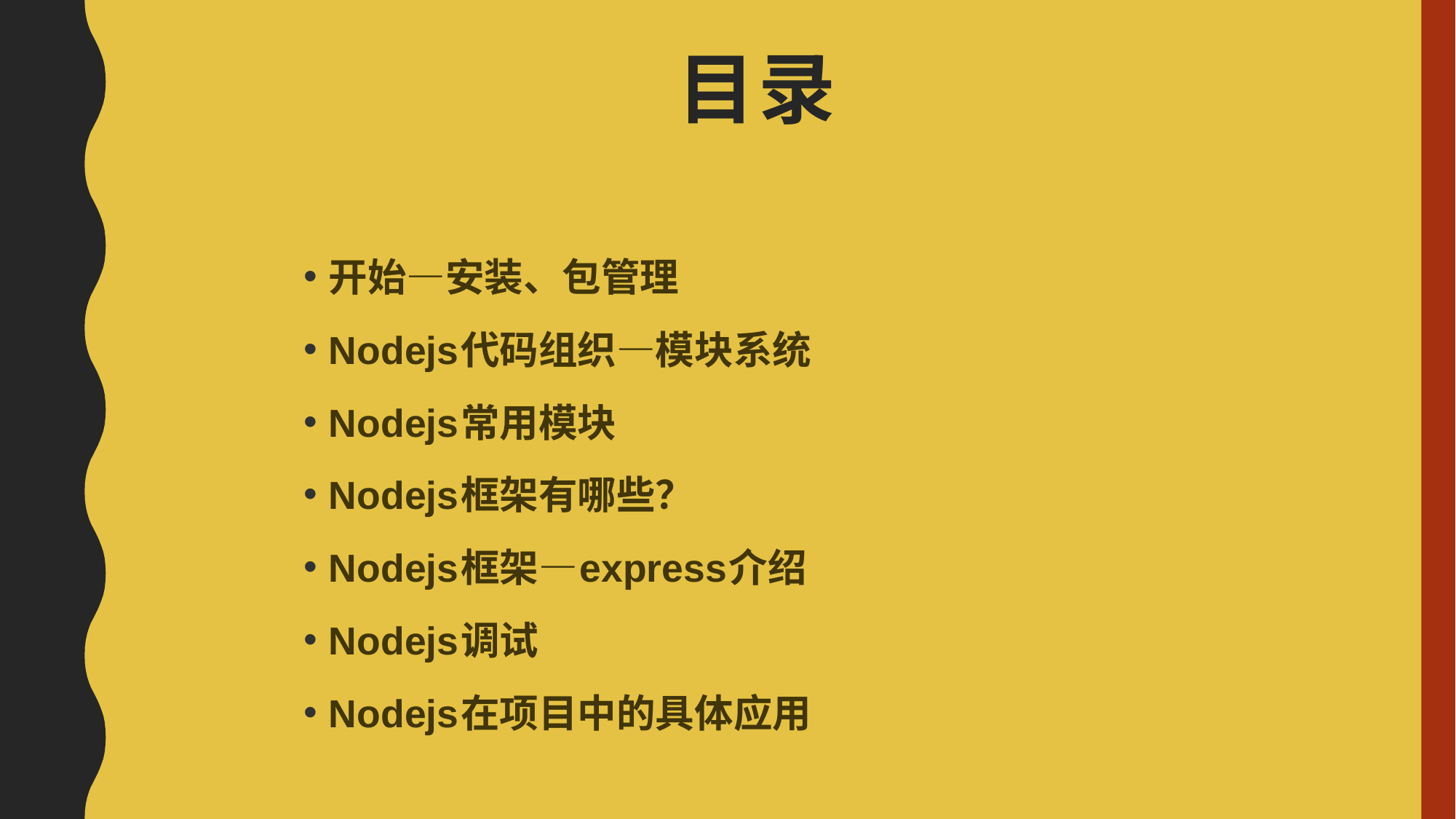

# 目录
开始—安装、包管理
Nodejs代码组织—模块系统
Nodejs常用模块
Nodejs框架有哪些？
Nodejs框架—express介绍
Nodejs调试
Nodejs在项目中的具体应用